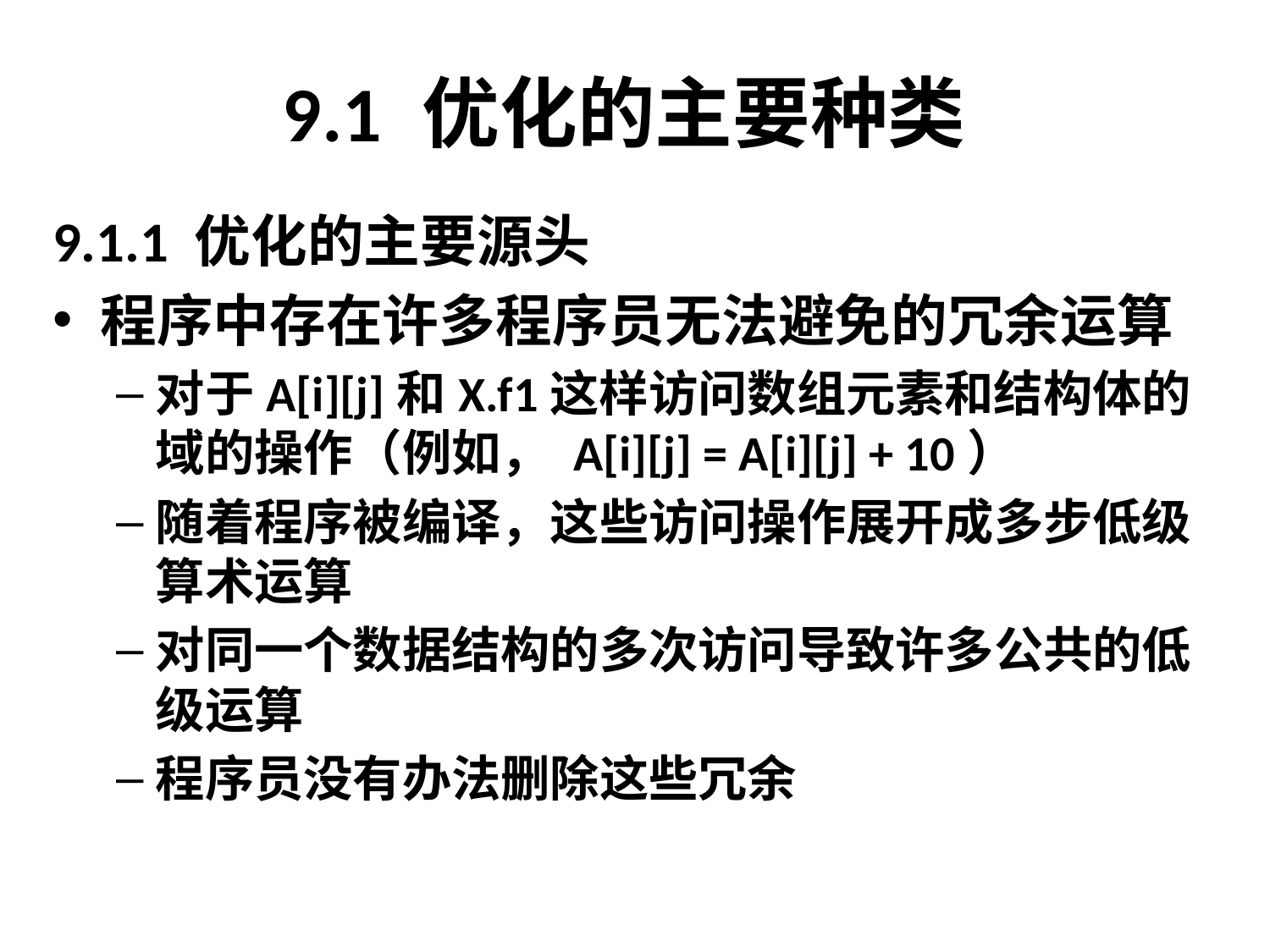

# 9.1 优化的主要种类
9.1.1 优化的主要源头
程序中存在许多程序员无法避免的冗余运算
对于A[i][j]和X.f1这样访问数组元素和结构体的域的操作（例如， A[i][j] = A[i][j] + 10）
随着程序被编译，这些访问操作展开成多步低级算术运算
对同一个数据结构的多次访问导致许多公共的低级运算
程序员没有办法删除这些冗余